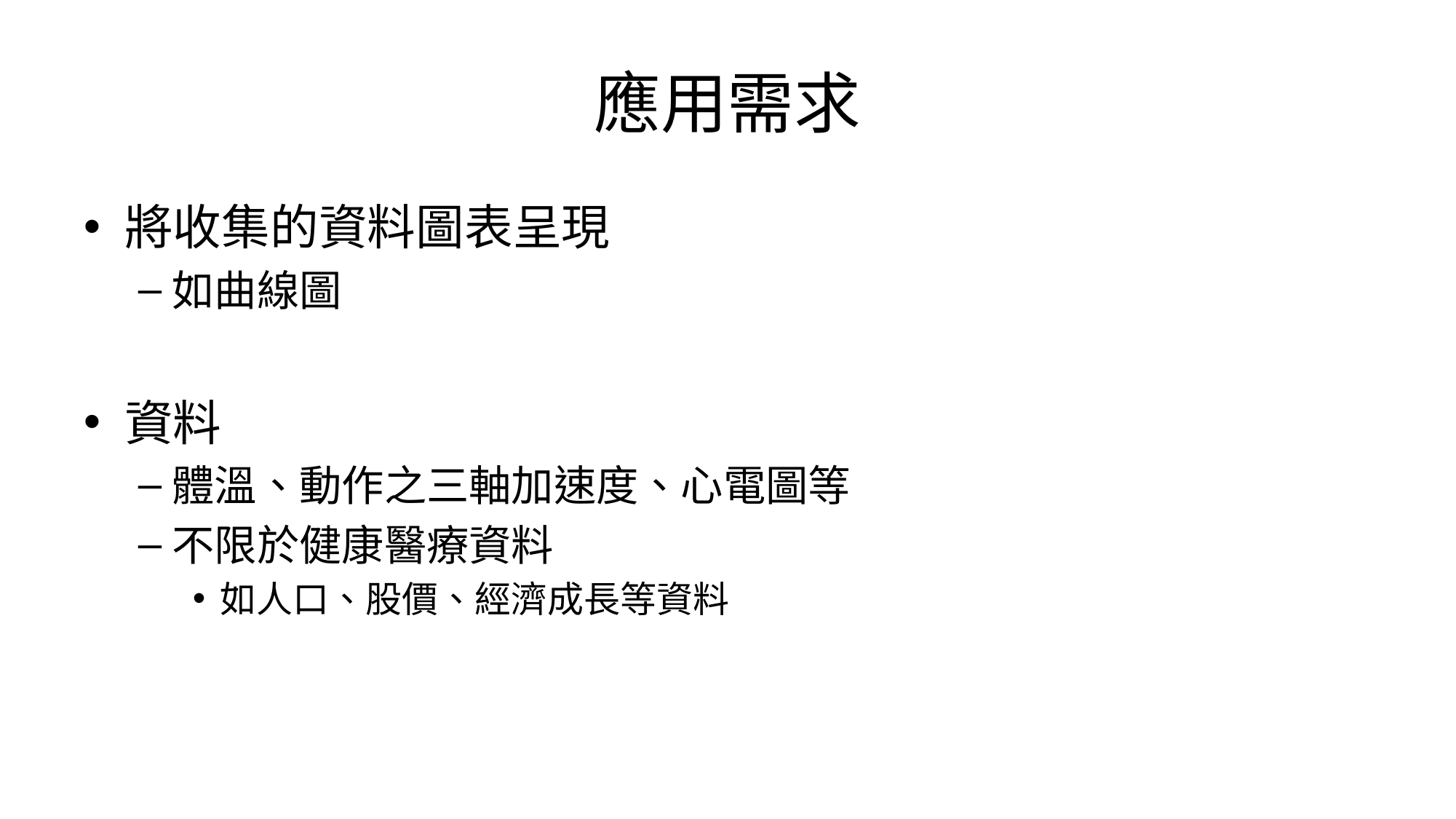

# 應用需求
將收集的資料圖表呈現
如曲線圖

資料
體溫、動作之三軸加速度、心電圖等
不限於健康醫療資料
如人口、股價、經濟成長等資料